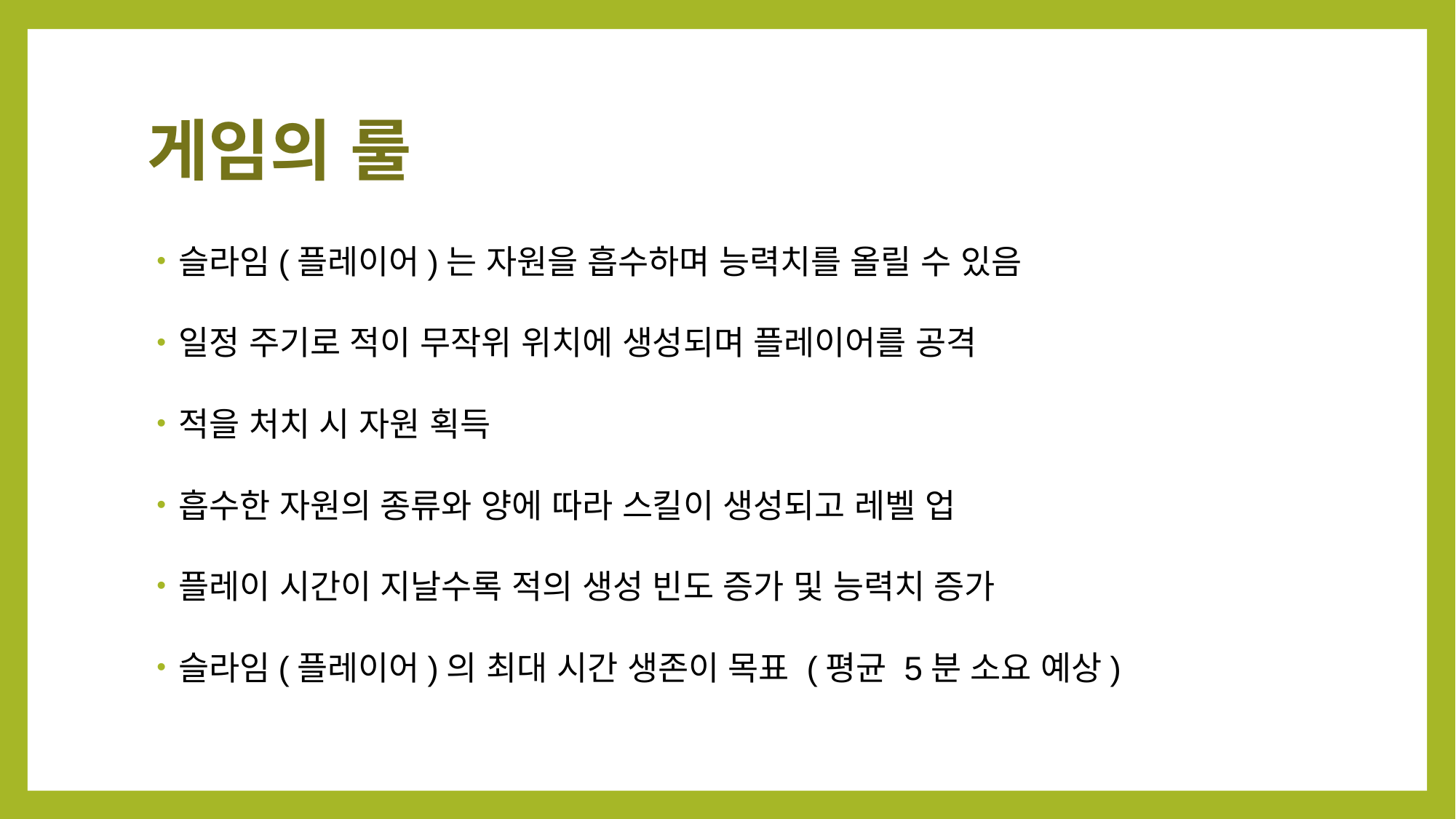

# 게임의 룰
슬라임(플레이어)는 자원을 흡수하며 능력치를 올릴 수 있음
일정 주기로 적이 무작위 위치에 생성되며 플레이어를 공격
적을 처치 시 자원 획득
흡수한 자원의 종류와 양에 따라 스킬이 생성되고 레벨 업
플레이 시간이 지날수록 적의 생성 빈도 증가 및 능력치 증가
슬라임(플레이어)의 최대 시간 생존이 목표 (평균 5분 소요 예상)